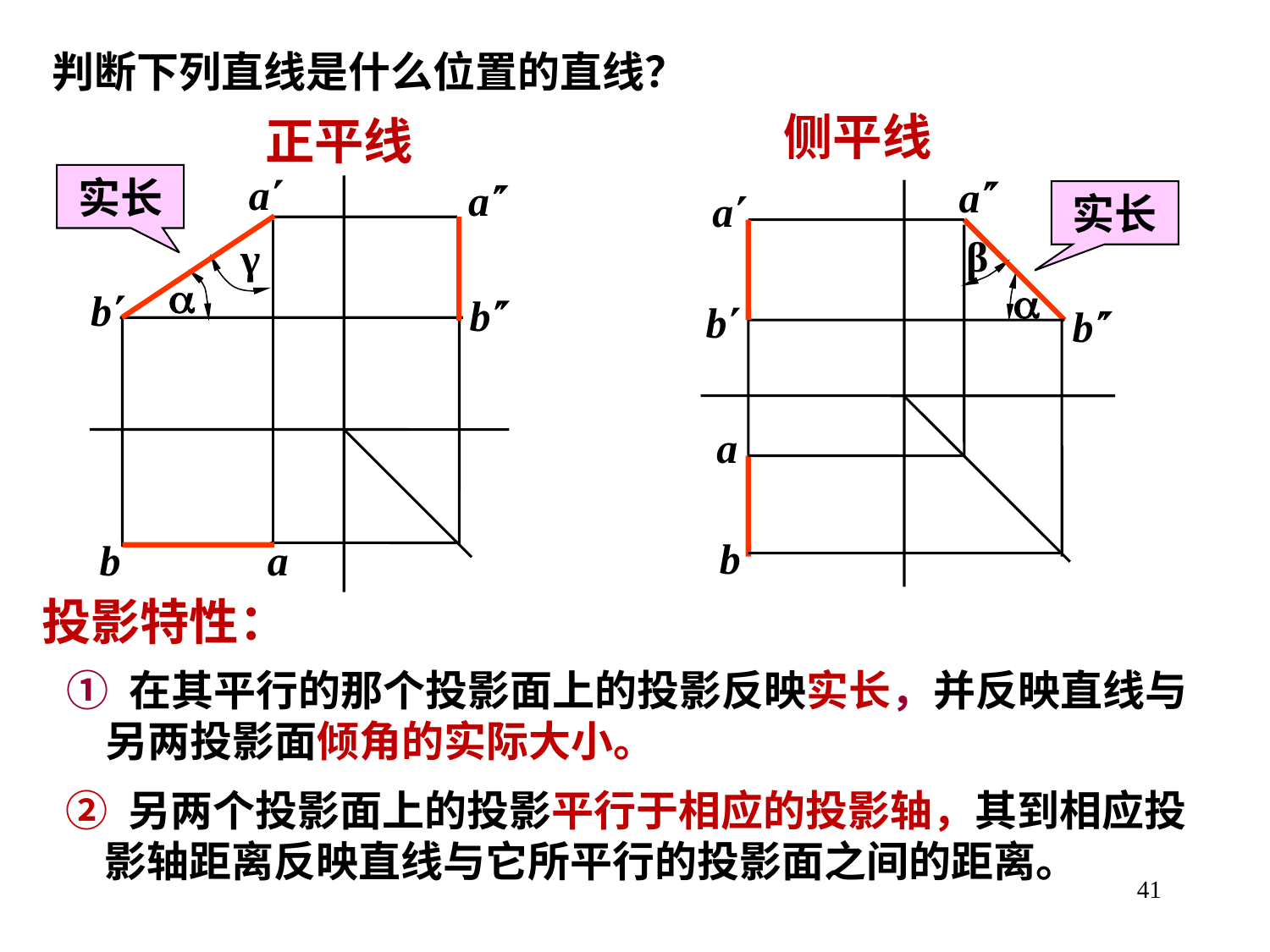

判断下列直线是什么位置的直线？
侧平线
正平线
a′
a″

b′
b″

b
a

a″
a′

b′
b″

a

b

实长
实长

β
γ

α
α

投影特性：
① 在其平行的那个投影面上的投影反映实长，并反映直线与
   另两投影面倾角的实际大小。
② 另两个投影面上的投影平行于相应的投影轴，其到相应投
   影轴距离反映直线与它所平行的投影面之间的距离。
41